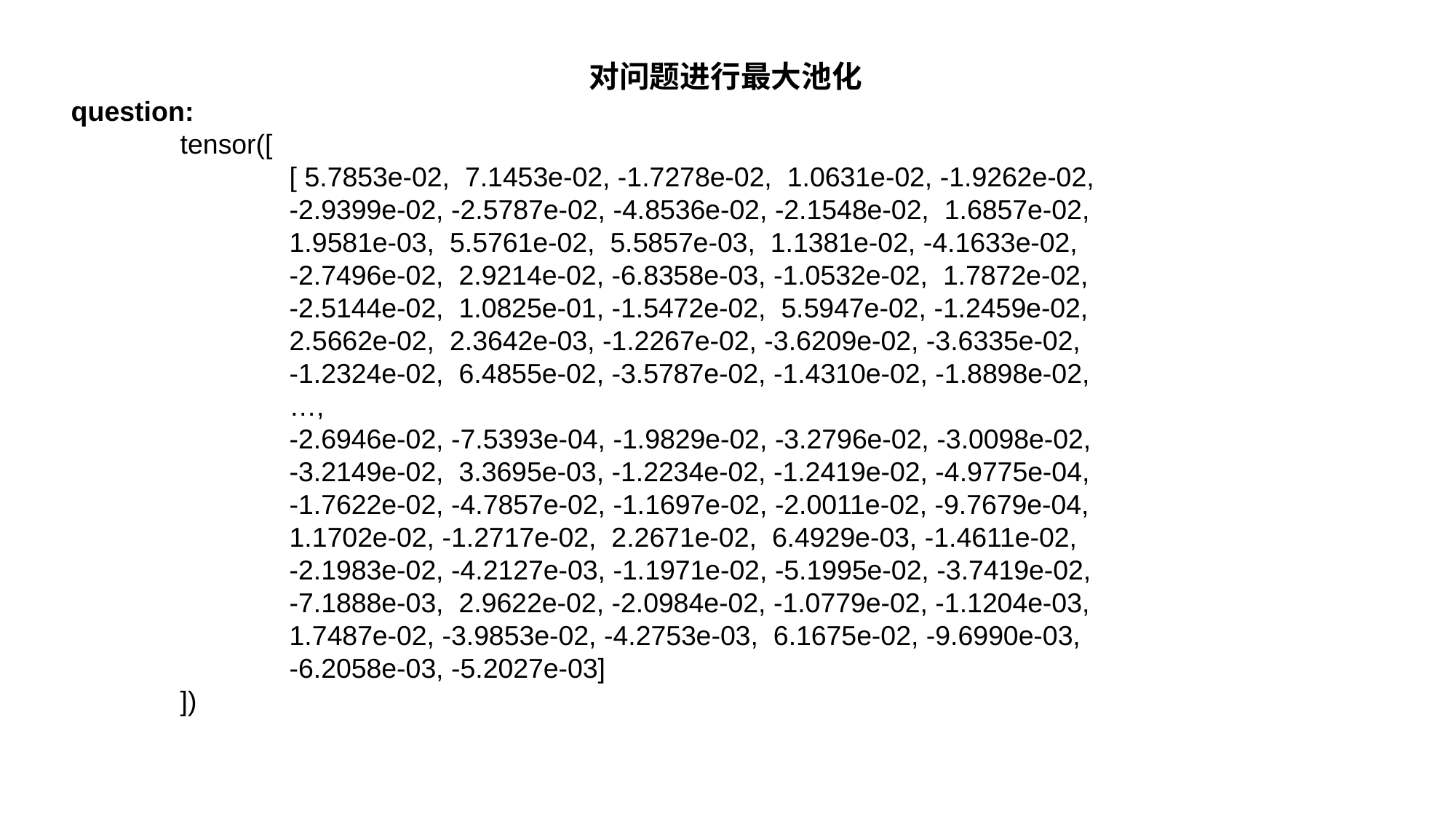

对问题进行最大池化
question:
	tensor([
		[ 5.7853e-02,  7.1453e-02, -1.7278e-02,  1.0631e-02, -1.9262e-02,
         		-2.9399e-02, -2.5787e-02, -4.8536e-02, -2.1548e-02,  1.6857e-02,
          		1.9581e-03,  5.5761e-02,  5.5857e-03,  1.1381e-02, -4.1633e-02,
         		-2.7496e-02,  2.9214e-02, -6.8358e-03, -1.0532e-02,  1.7872e-02,
         		-2.5144e-02,  1.0825e-01, -1.5472e-02,  5.5947e-02, -1.2459e-02,
          		2.5662e-02,  2.3642e-03, -1.2267e-02, -3.6209e-02, -3.6335e-02,
         		-1.2324e-02,  6.4855e-02, -3.5787e-02, -1.4310e-02, -1.8898e-02,
		…,
		-2.6946e-02, -7.5393e-04, -1.9829e-02, -3.2796e-02, -3.0098e-02,
         		-3.2149e-02,  3.3695e-03, -1.2234e-02, -1.2419e-02, -4.9775e-04,
         		-1.7622e-02, -4.7857e-02, -1.1697e-02, -2.0011e-02, -9.7679e-04,
          		1.1702e-02, -1.2717e-02,  2.2671e-02,  6.4929e-03, -1.4611e-02,
         		-2.1983e-02, -4.2127e-03, -1.1971e-02, -5.1995e-02, -3.7419e-02,
        		-7.1888e-03,  2.9622e-02, -2.0984e-02, -1.0779e-02, -1.1204e-03,
          		1.7487e-02, -3.9853e-02, -4.2753e-03,  6.1675e-02, -9.6990e-03,
         		-6.2058e-03, -5.2027e-03]
	])